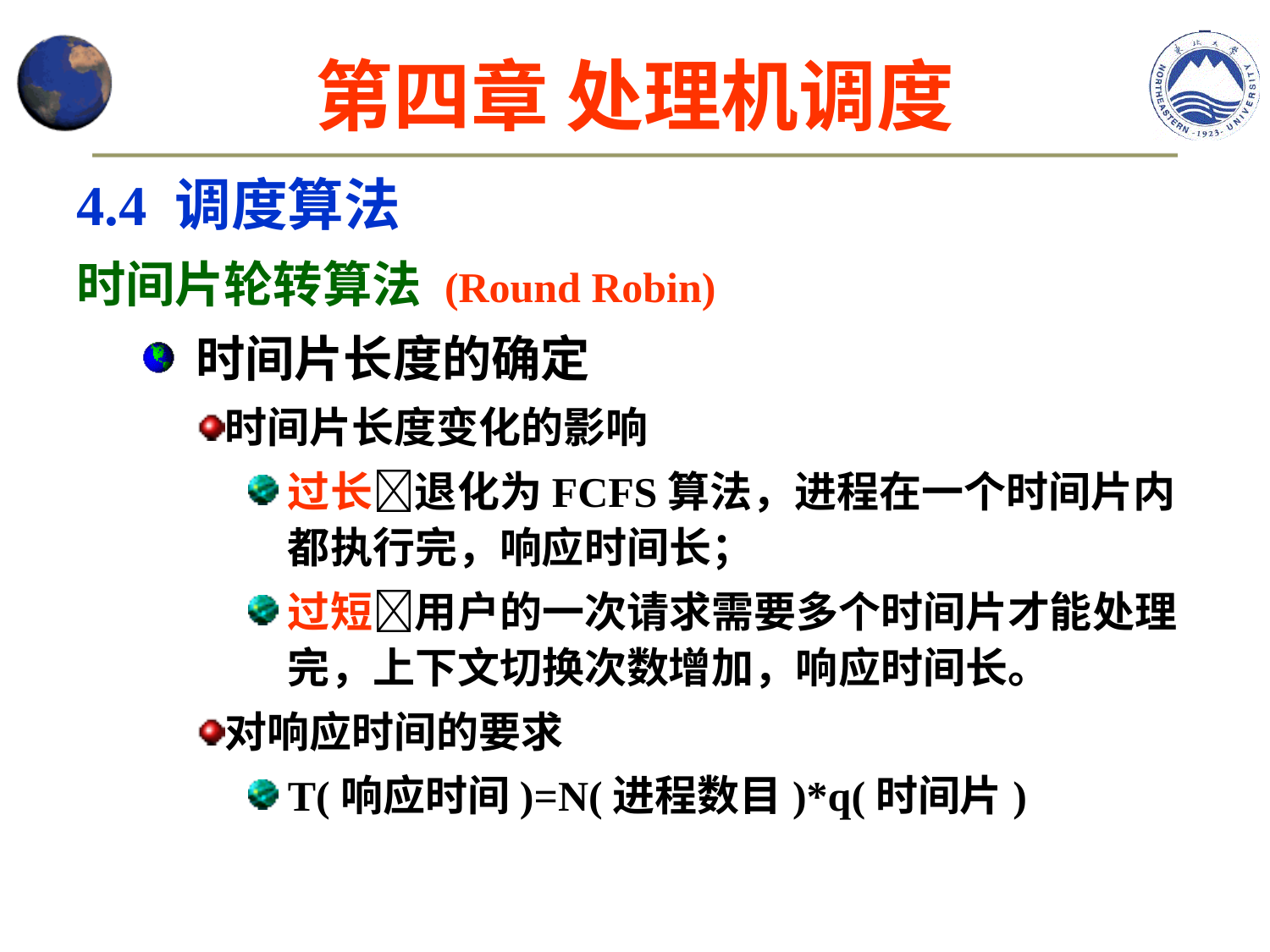

# 第四章 处理机调度
4.4 调度算法
时间片轮转算法 (Round Robin)
 时间片长度的确定
时间片长度变化的影响
过长⇒退化为FCFS算法，进程在一个时间片内都执行完，响应时间长；
过短⇒用户的一次请求需要多个时间片才能处理完，上下文切换次数增加，响应时间长。
对响应时间的要求
T(响应时间)=N(进程数目)*q(时间片)